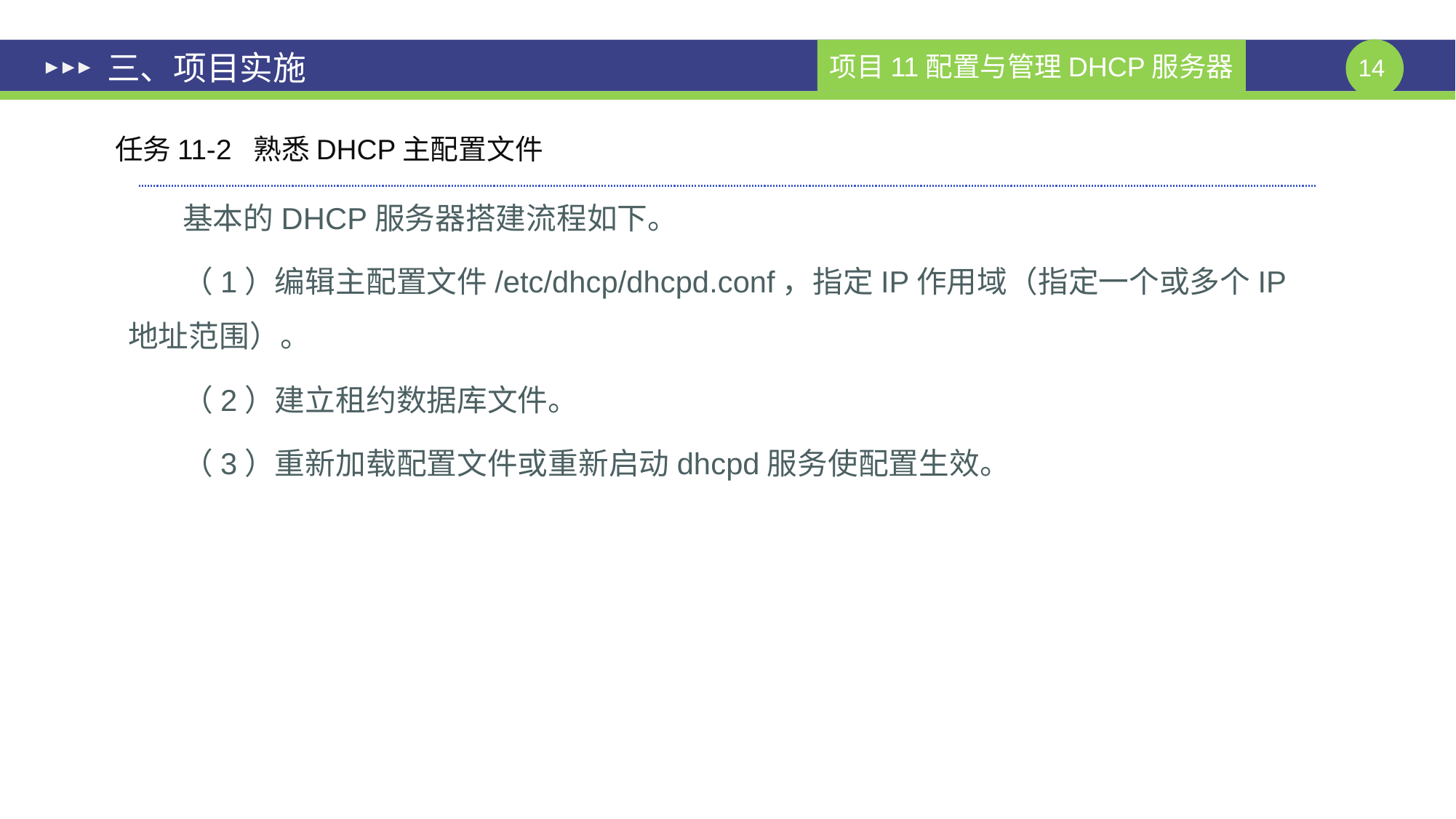

# 三、项目实施
任务11-2  熟悉DHCP主配置文件
基本的DHCP服务器搭建流程如下。
（1）编辑主配置文件/etc/dhcp/dhcpd.conf，指定IP作用域（指定一个或多个IP地址范围）。
（2）建立租约数据库文件。
（3）重新加载配置文件或重新启动dhcpd服务使配置生效。